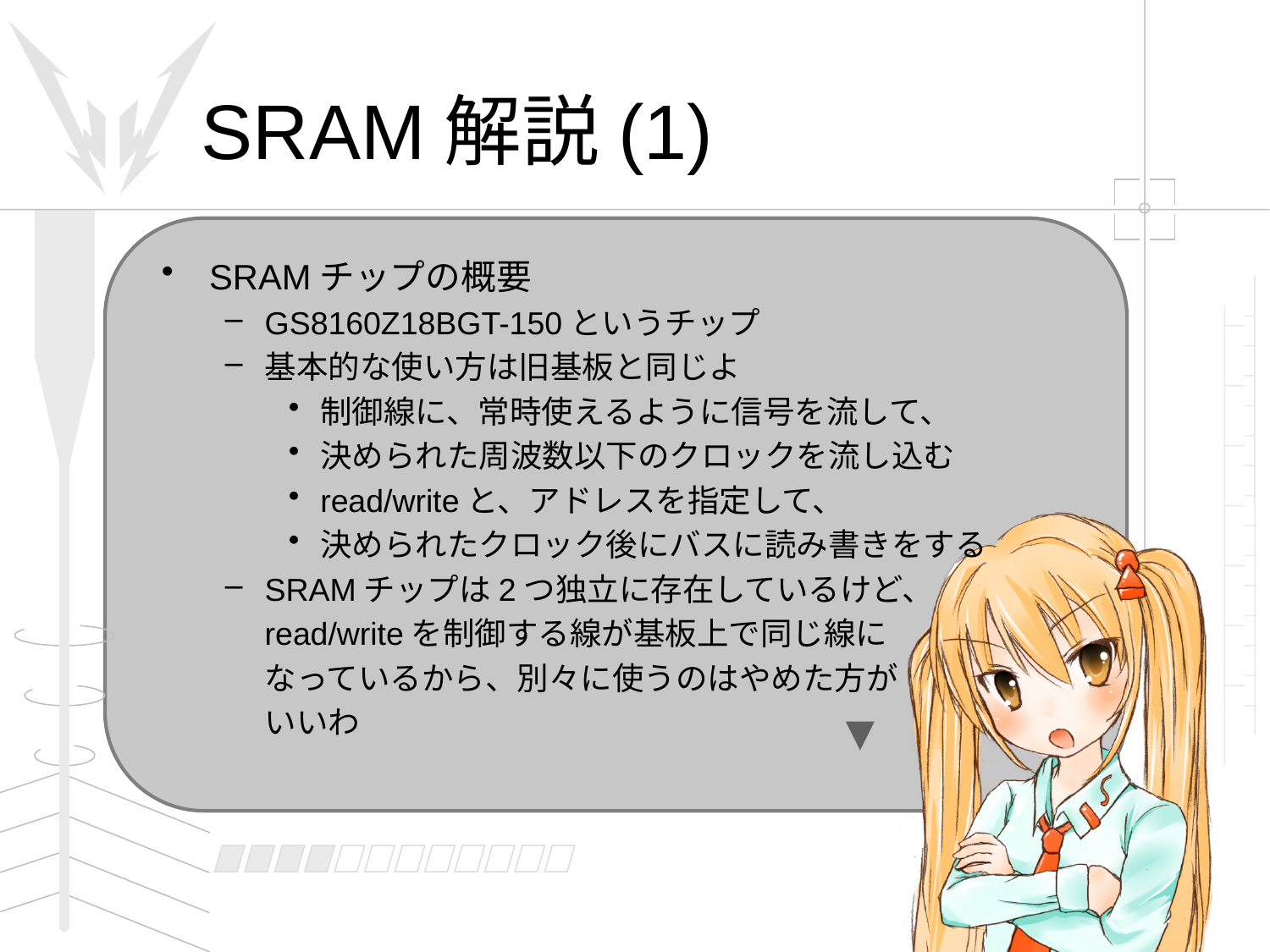

# SRAM解説(1)
SRAMチップの概要
GS8160Z18BGT-150というチップ
基本的な使い方は旧基板と同じよ
制御線に、常時使えるように信号を流して、
決められた周波数以下のクロックを流し込む
read/writeと、アドレスを指定して、
決められたクロック後にバスに読み書きをする
SRAMチップは2つ独立に存在しているけど、
	read/writeを制御する線が基板上で同じ線に
	なっているから、別々に使うのはやめた方が
	いいわ